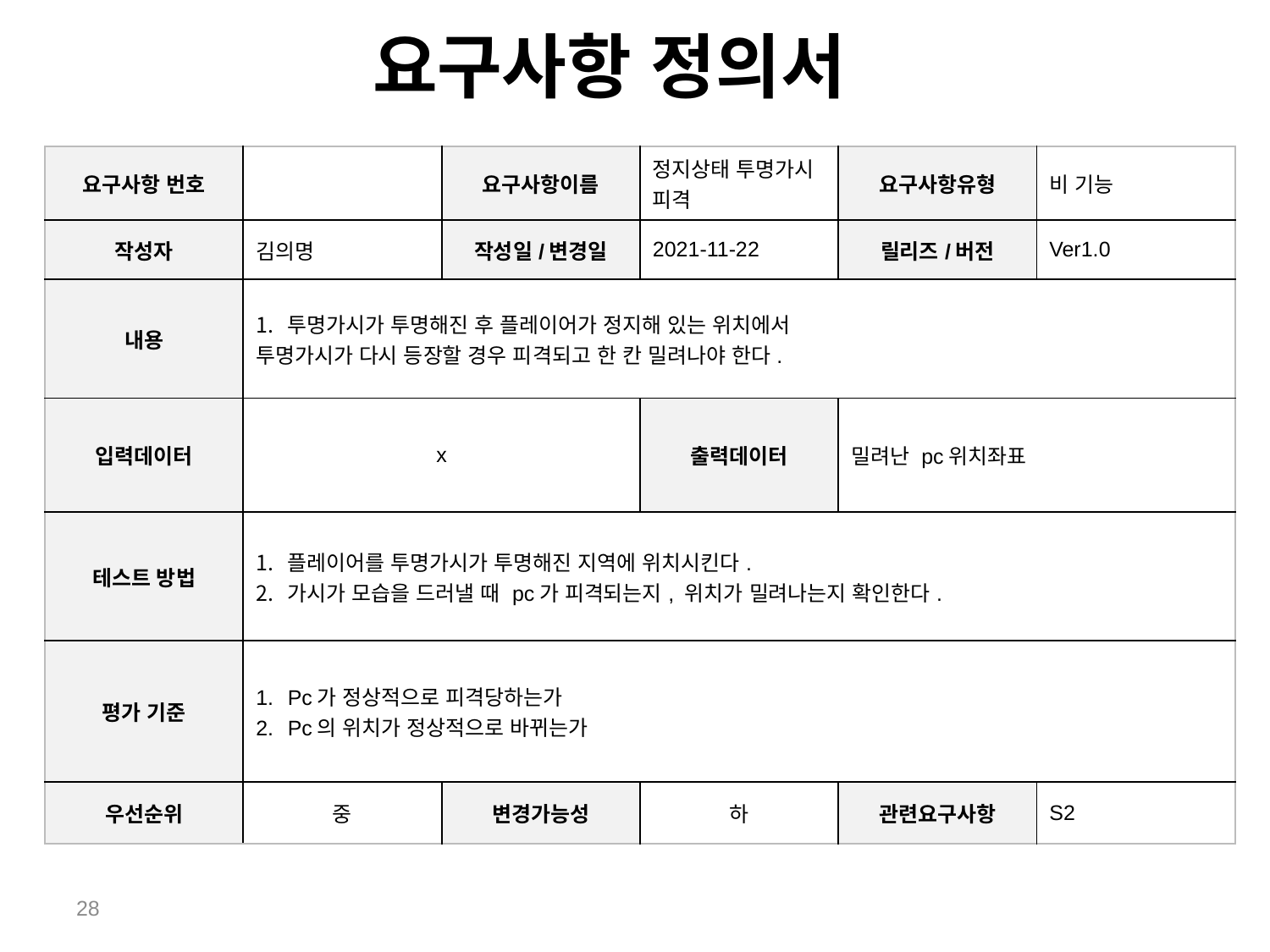

요구사항 정의서
| 요구사항 번호 |  | 요구사항이름 | 정지상태 투명가시 피격 | 요구사항유형 | 비 기능 |
| --- | --- | --- | --- | --- | --- |
| 작성자 | 김의명 | 작성일/변경일 | 2021-11-22 | 릴리즈/버전 | Ver1.0 |
| 내용 | 투명가시가 투명해진 후 플레이어가 정지해 있는 위치에서 투명가시가 다시 등장할 경우 피격되고 한 칸 밀려나야 한다. |  |  |  |  |
| 입력데이터 | x |  | 출력데이터 | 밀려난 pc위치좌표 |  |
| 테스트 방법 | 플레이어를 투명가시가 투명해진 지역에 위치시킨다. 가시가 모습을 드러낼 때 pc가 피격되는지, 위치가 밀려나는지 확인한다. |  |  |  |  |
| 평가 기준 | Pc가 정상적으로 피격당하는가 Pc의 위치가 정상적으로 바뀌는가 |  |  |  |  |
| 우선순위 | 중 | 변경가능성 | 하 | 관련요구사항 | S2 |
28